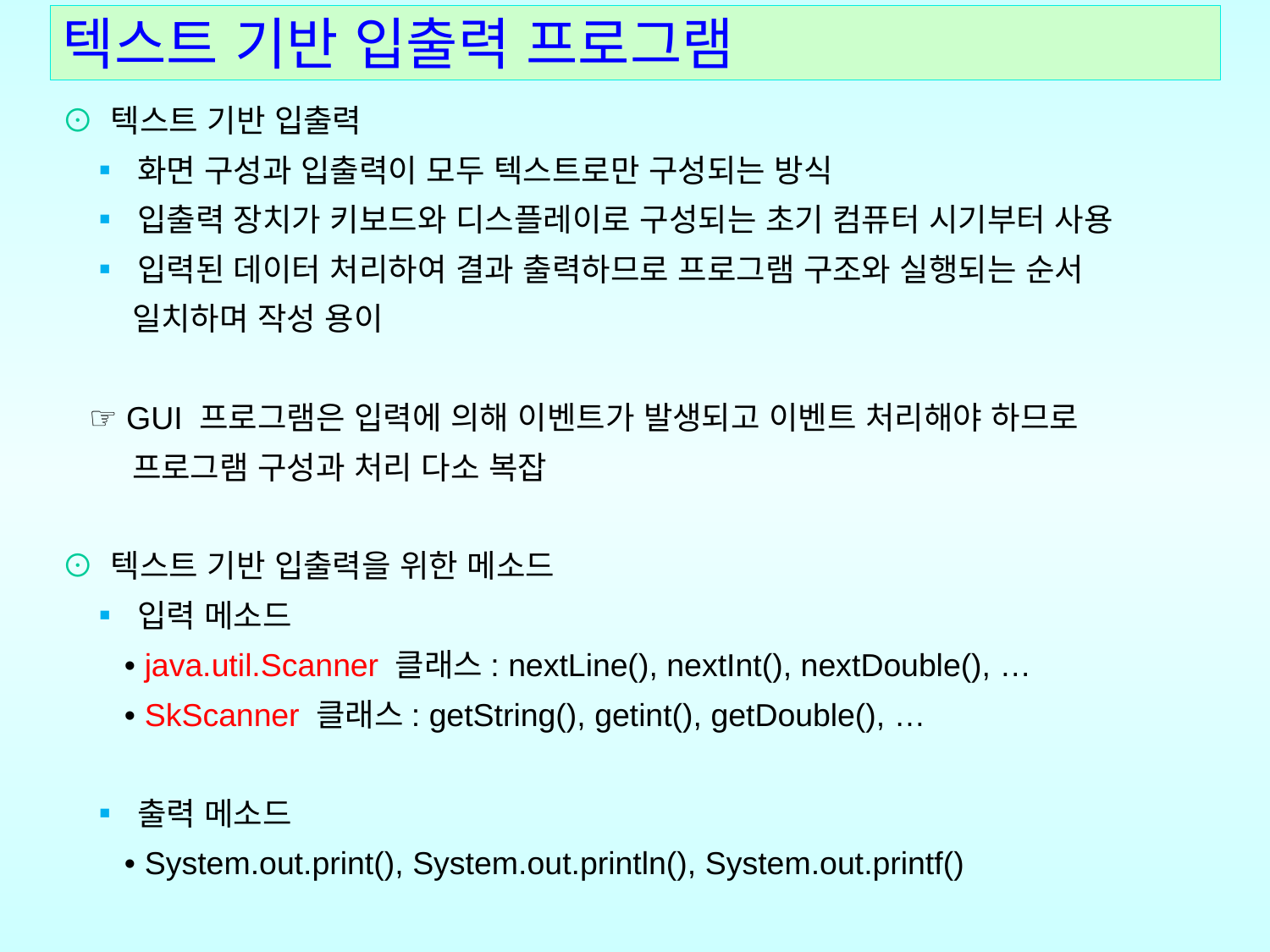

# 텍스트 기반 입출력 프로그램
⊙ 텍스트 기반 입출력
   ▪ 화면 구성과 입출력이 모두 텍스트로만 구성되는 방식
   ▪ 입출력 장치가 키보드와 디스플레이로 구성되는 초기 컴퓨터 시기부터 사용
   ▪ 입력된 데이터 처리하여 결과 출력하므로 프로그램 구조와 실행되는 순서
       일치하며 작성 용이

   ☞ GUI 프로그램은 입력에 의해 이벤트가 발생되고 이벤트 처리해야 하므로
       프로그램 구성과 처리 다소 복잡

⊙ 텍스트 기반 입출력을 위한 메소드
   ▪ 입력 메소드
       • java.util.Scanner 클래스: nextLine(), nextInt(), nextDouble(), …
       • SkScanner 클래스: getString(), getint(), getDouble(), …

   ▪ 출력 메소드
       • System.out.print(), System.out.println(), System.out.printf()